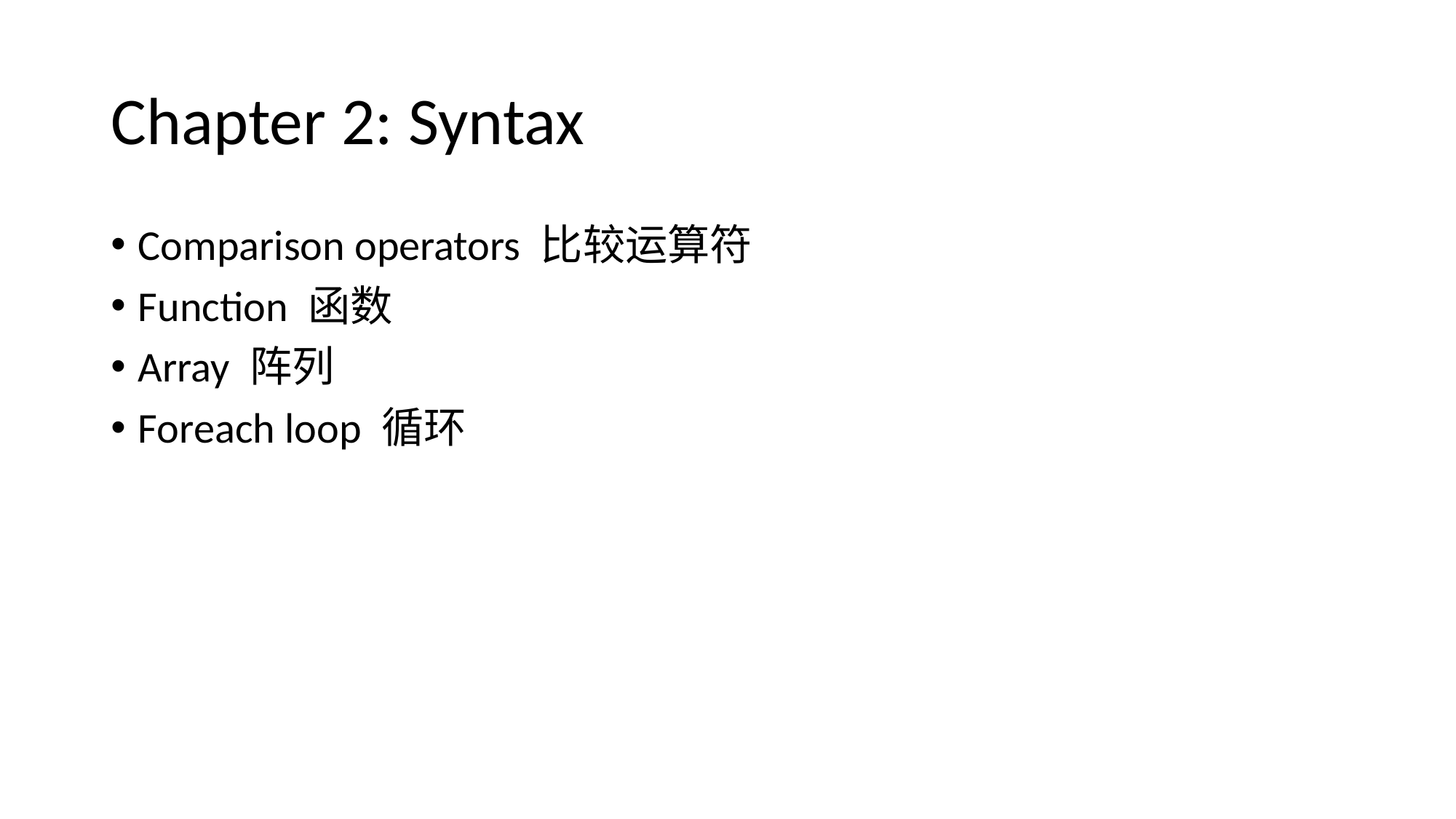

# Chapter 2: Syntax
Comparison operators 比较运算符
Function 函数
Array 阵列
Foreach loop 循环